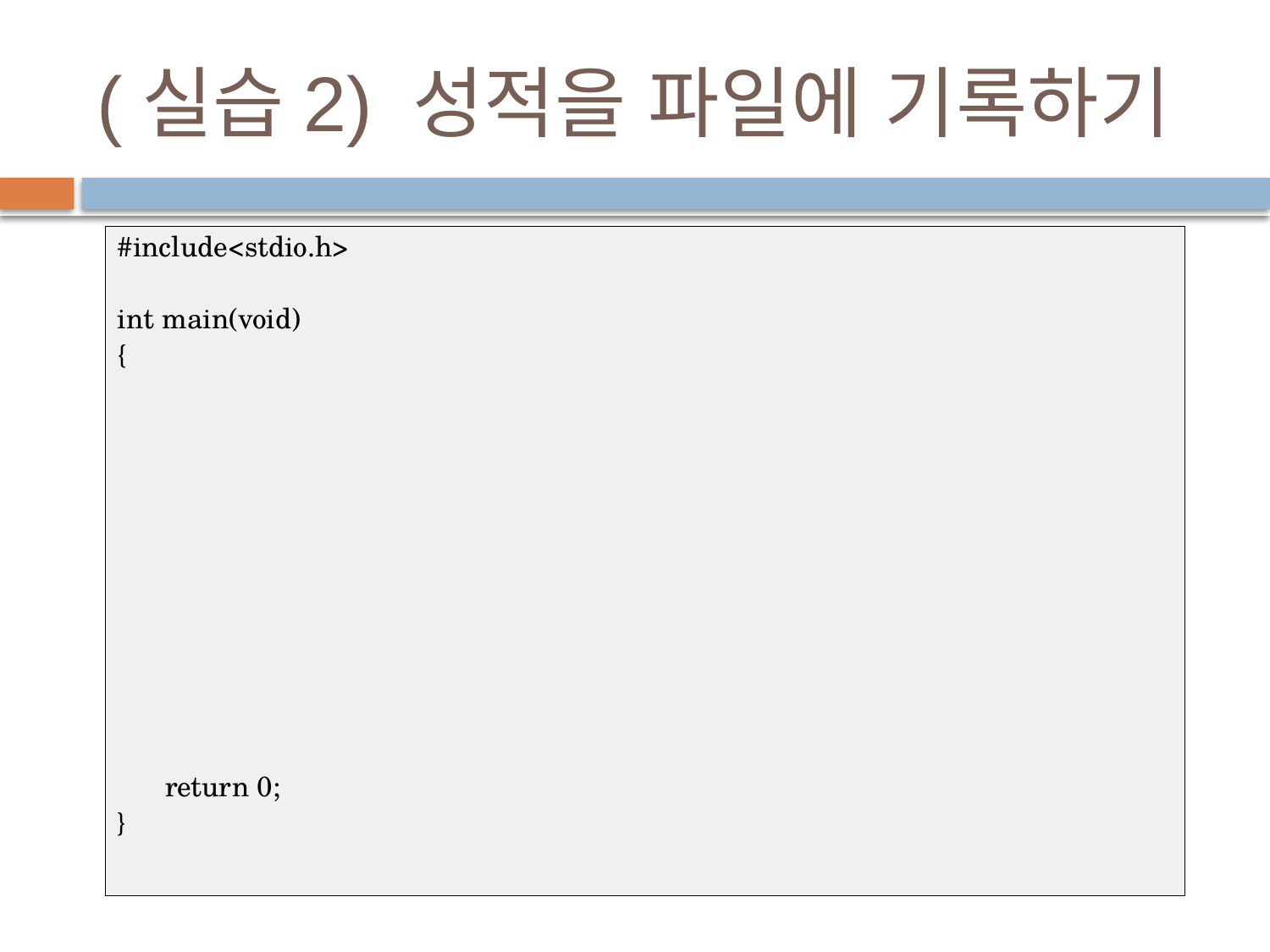

# (실습2) 성적을 파일에 기록하기
#include<stdio.h>

int main(void)
{

	return 0;
}